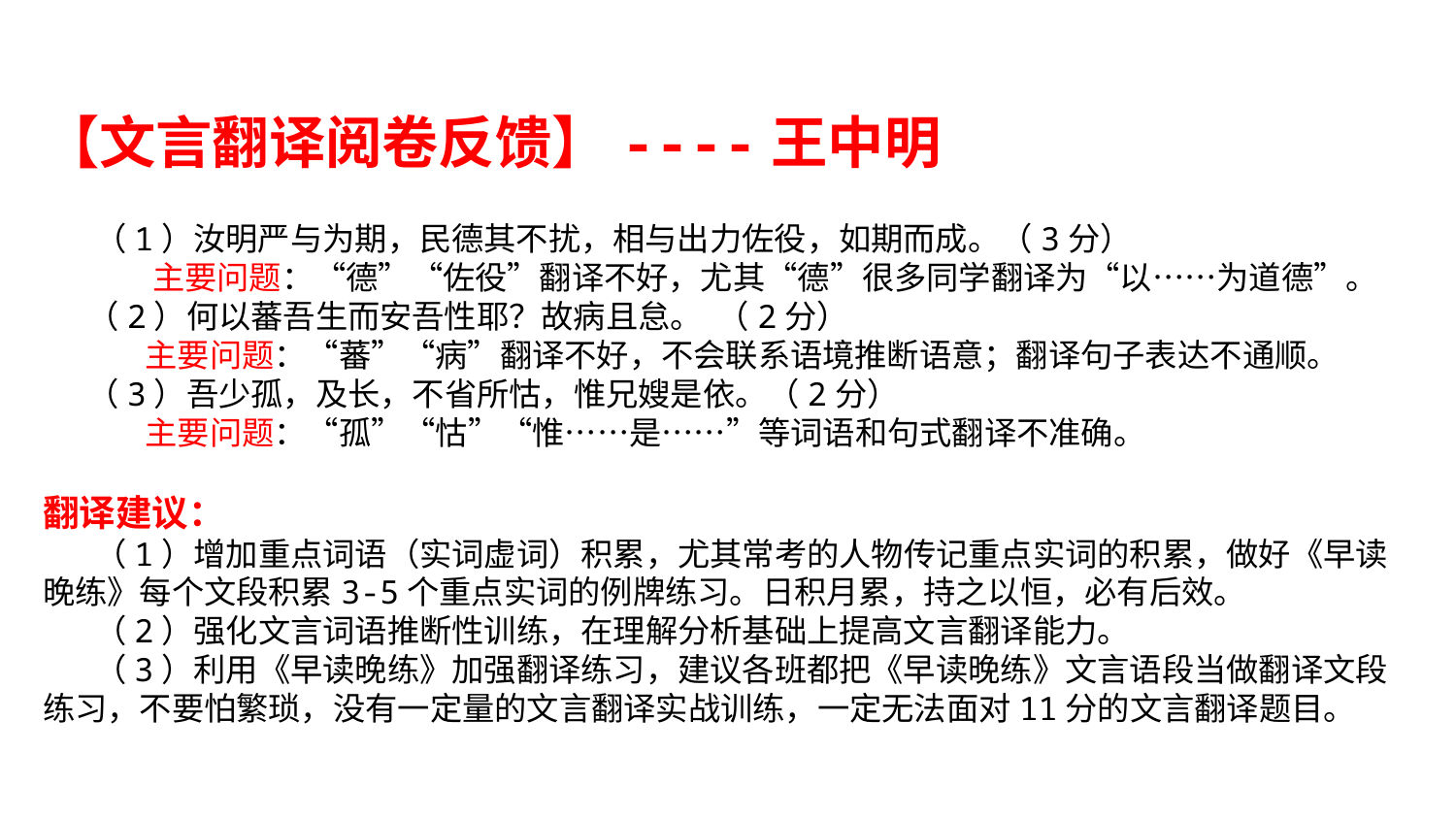

【文言翻译阅卷反馈】----王中明

      （1）汝明严与为期，民德其不扰，相与出力佐役，如期而成。（3分）
              主要问题：“德”“佐役”翻译不好，尤其“德”很多同学翻译为“以……为道德”。
     （2）何以蕃吾生而安吾性耶？故病且怠。  （2分）
             主要问题：“蕃”“病”翻译不好，不会联系语境推断语意；翻译句子表达不通顺。
     （3）吾少孤，及长，不省所怙，惟兄嫂是依。（2分）
             主要问题：“孤”“怙”“惟……是……”等词语和句式翻译不准确。

翻译建议：
      （1）增加重点词语（实词虚词）积累，尤其常考的人物传记重点实词的积累，做好《早读晚练》每个文段积累3-5个重点实词的例牌练习。日积月累，持之以恒，必有后效。
      （2）强化文言词语推断性训练，在理解分析基础上提高文言翻译能力。
      （3）利用《早读晚练》加强翻译练习，建议各班都把《早读晚练》文言语段当做翻译文段练习，不要怕繁琐，没有一定量的文言翻译实战训练，一定无法面对11分的文言翻译题目。